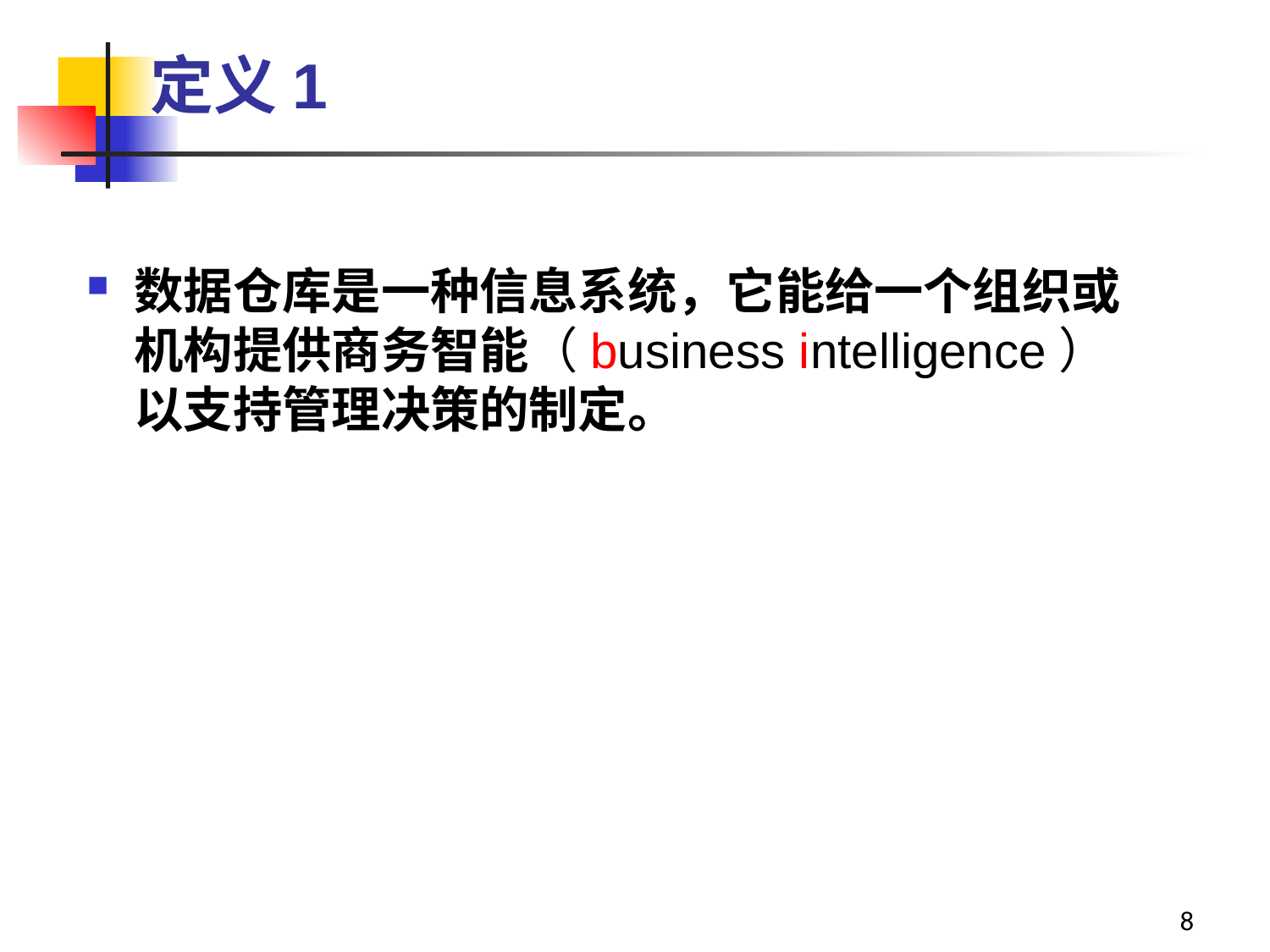

# 定义1
数据仓库是一种信息系统，它能给一个组织或机构提供商务智能（business intelligence）以支持管理决策的制定。
8